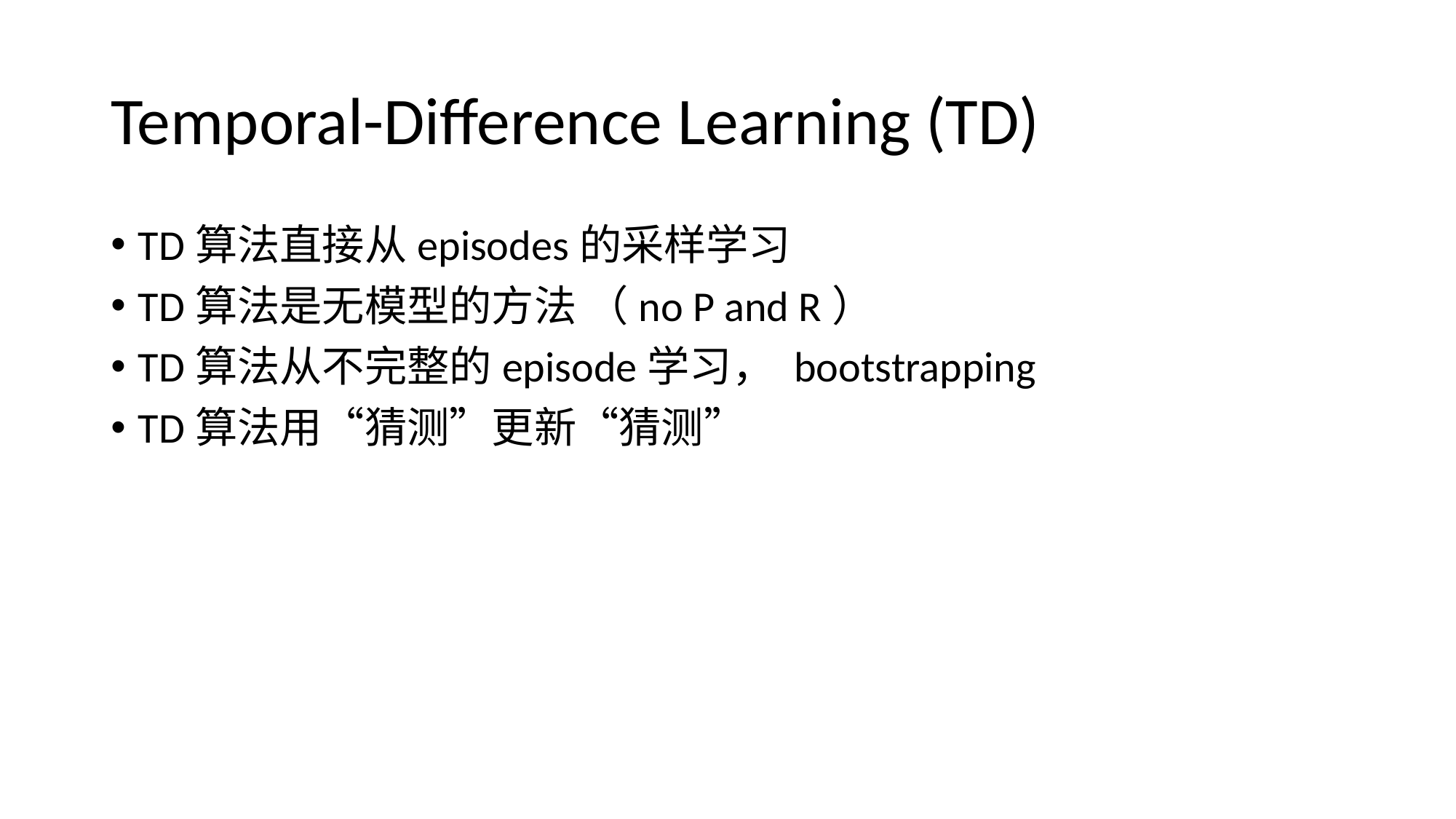

# Temporal-Difference Learning (TD)
TD算法直接从episodes的采样学习
TD算法是无模型的方法 （no P and R）
TD算法从不完整的episode学习， bootstrapping
TD算法用“猜测”更新“猜测”